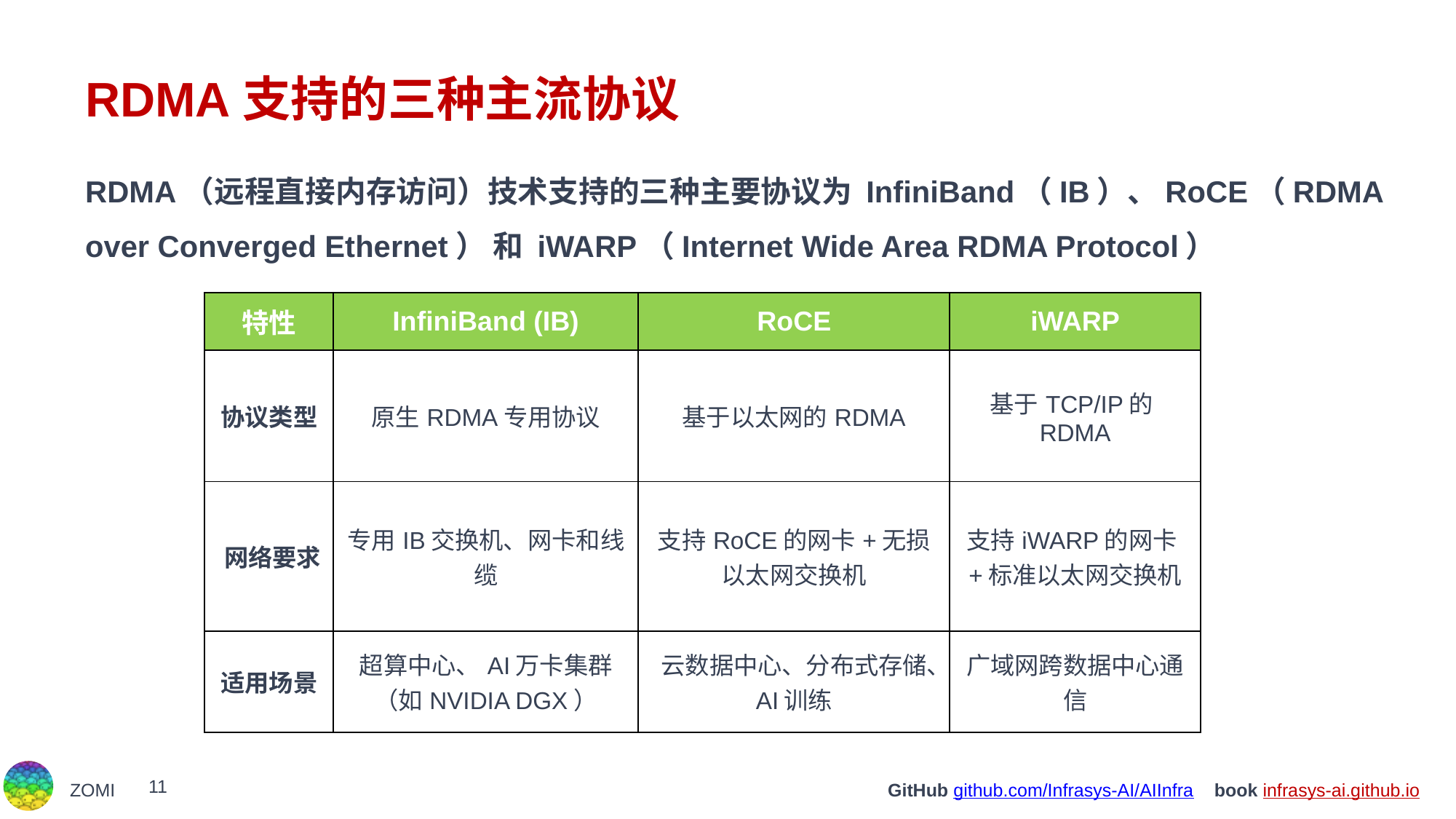

# RDMA支持的三种主流协议
RDMA（远程直接内存访问）技术支持的三种主要协议为 ​​InfiniBand（IB）​​、​​RoCE（RDMA over Converged Ethernet）​​ 和 ​​iWARP（Internet Wide Area RDMA Protocol）

| 特性​​ | InfiniBand (IB)​​ | ​​RoCE​​ | ​iWARP​​ |
| --- | --- | --- | --- |
| 协议类型 | 原生RDMA专用协议 | 基于以太网的RDMA | 基于TCP/IP的RDMA |
| ​网络要求​​ | 专用IB交换机、网卡和线缆 | 支持RoCE的网卡+无损以太网交换机 | 支持iWARP的网卡+标准以太网交换机 |
| 适用场景 | 超算中心、AI万卡集群（如NVIDIA DGX） | 云数据中心、分布式存储、AI训练 | 广域网跨数据中心通信 |